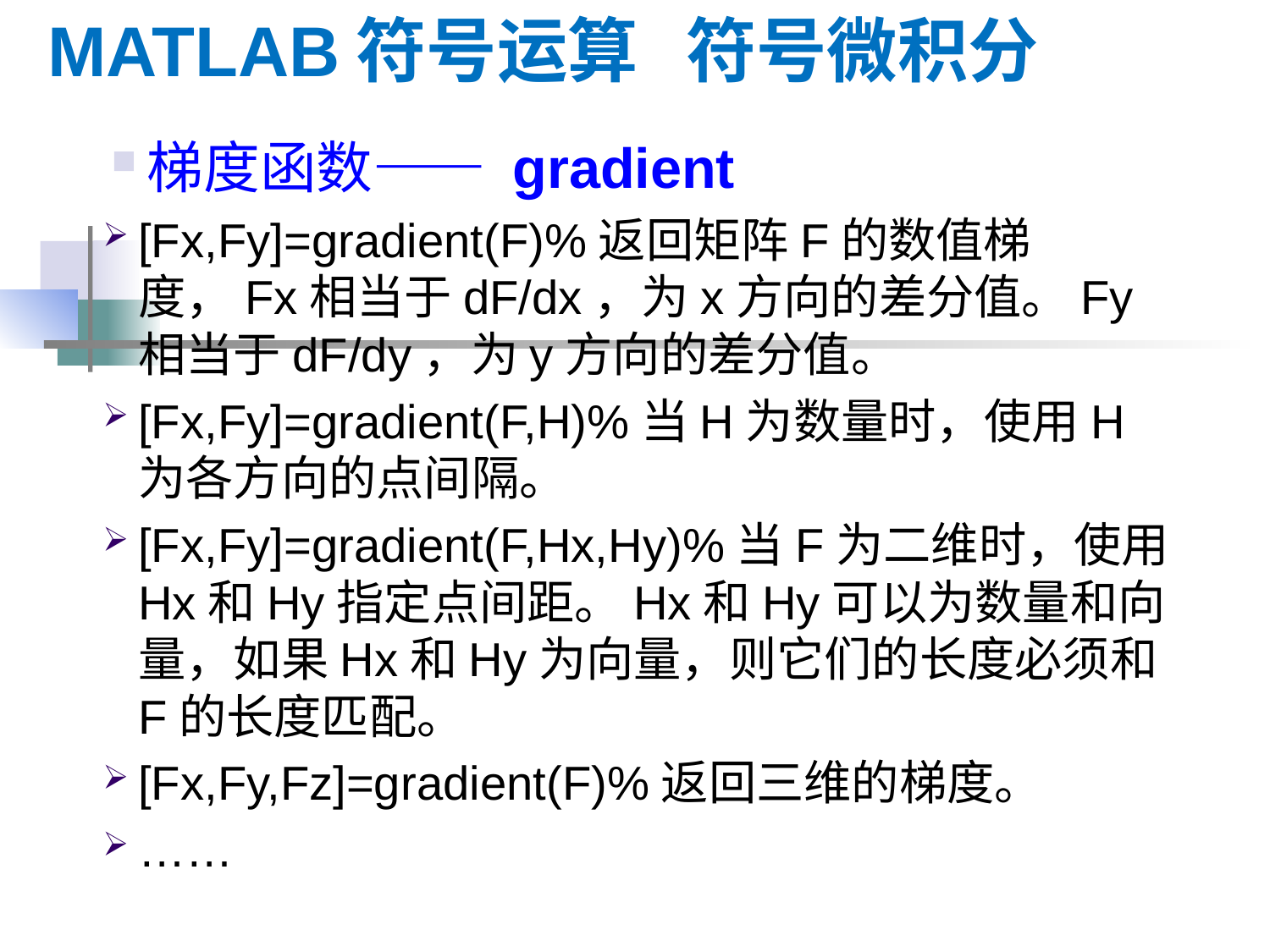

# MATLAB符号运算   符号微积分
梯度函数—— gradient
[Fx,Fy]=gradient(F)%返回矩阵F的数值梯度，Fx相当于dF/dx，为x方向的差分值。Fy相当于dF/dy，为y方向的差分值。
[Fx,Fy]=gradient(F,H)%当H为数量时，使用H为各方向的点间隔。
[Fx,Fy]=gradient(F,Hx,Hy)%当F为二维时，使用Hx和Hy指定点间距。Hx和Hy可以为数量和向量，如果Hx和Hy为向量，则它们的长度必须和F的长度匹配。
[Fx,Fy,Fz]=gradient(F)%返回三维的梯度。
……